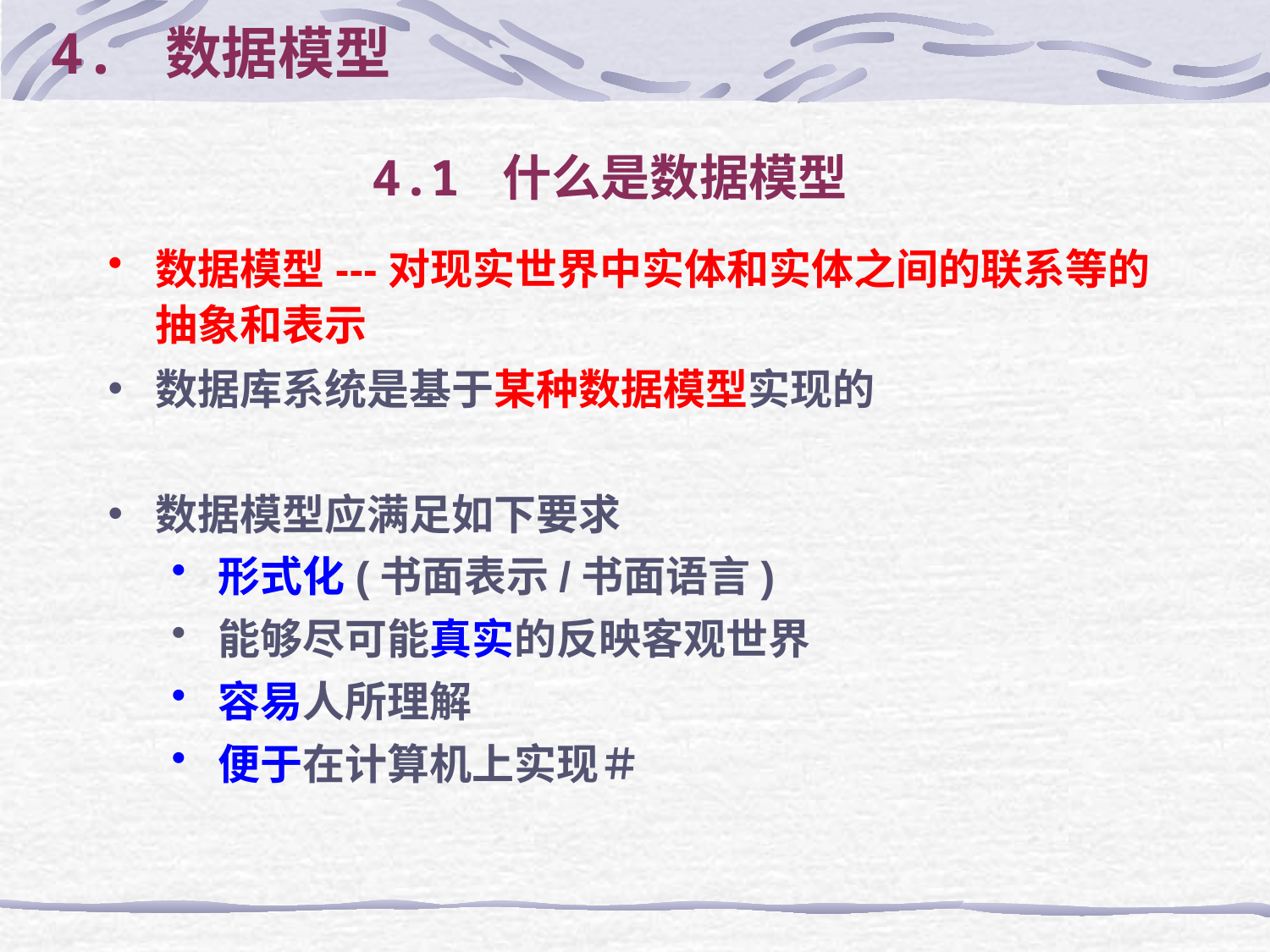

4. 数据模型
# 4.1 什么是数据模型
数据模型---对现实世界中实体和实体之间的联系等的抽象和表示
数据库系统是基于某种数据模型实现的

数据模型应满足如下要求
形式化(书面表示/书面语言)
能够尽可能真实的反映客观世界
容易人所理解
便于在计算机上实现＃
25